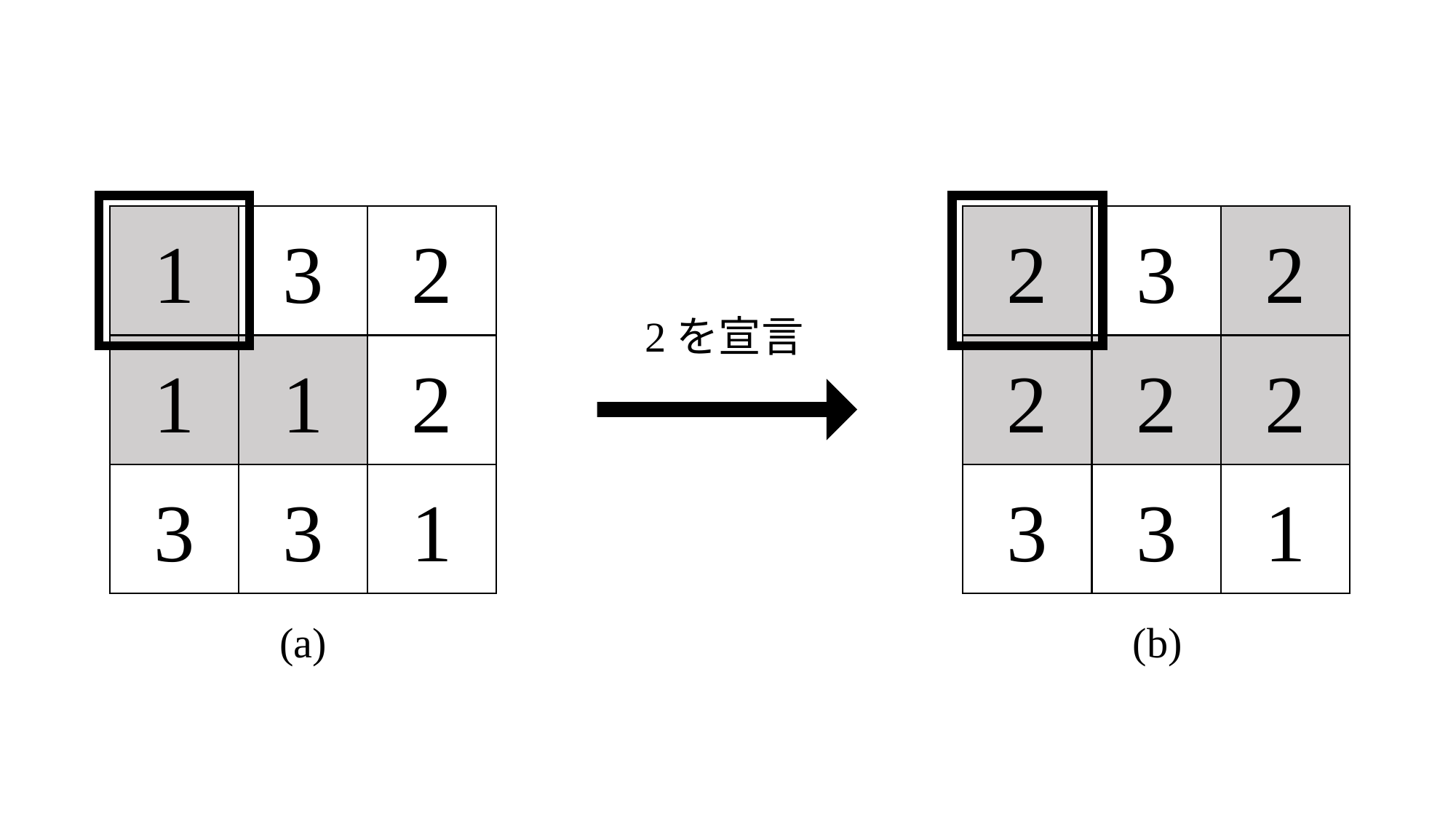

図とアニメーション
1
3
2
1
1
2
3
3
1
図とアニメーション
2
3
2
2
2
2
3
3
1

2を宣言
(a)
(b)